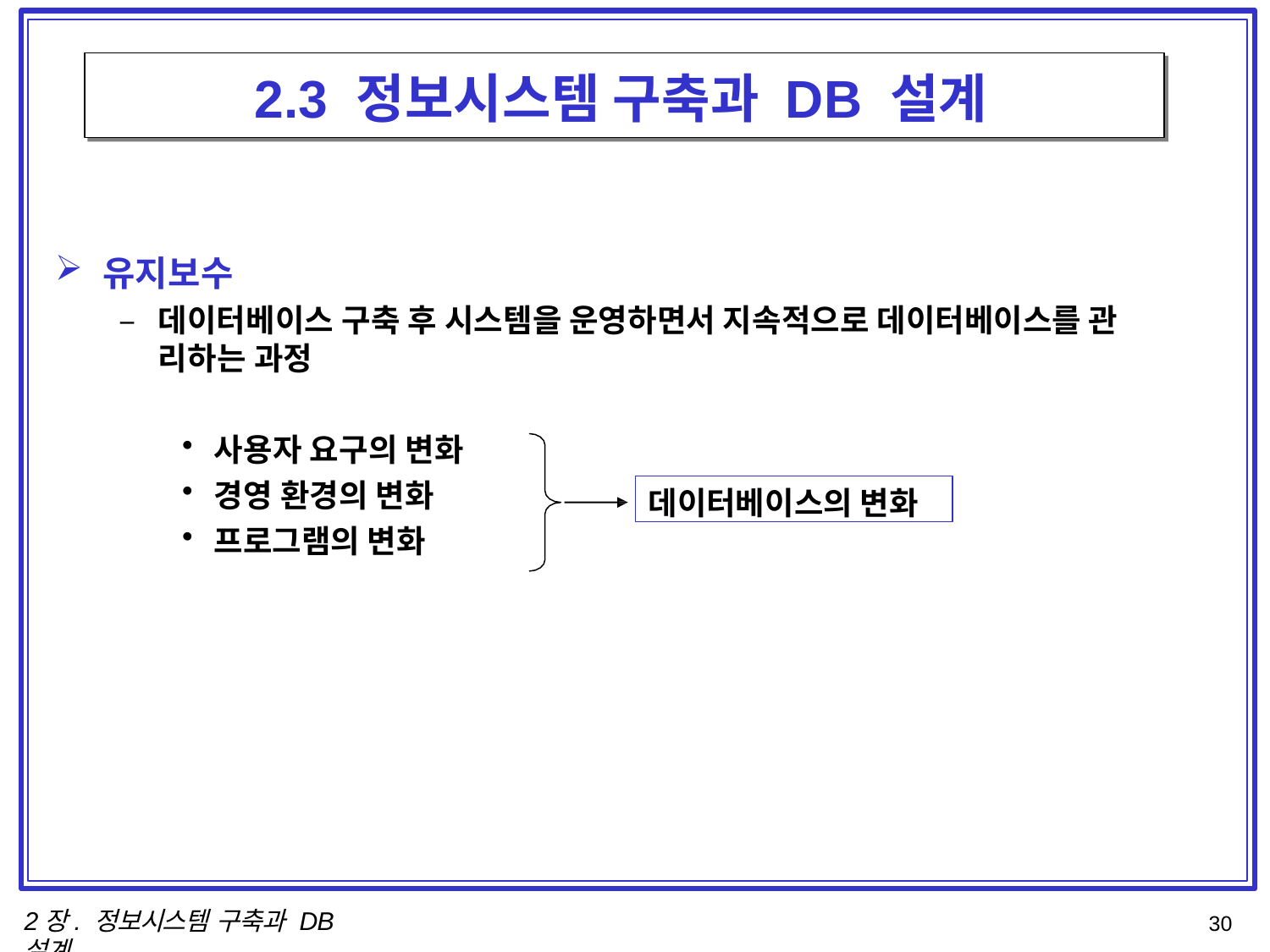

# 2.3 정보시스템 구축과 DB 설계
유지보수
–	데이터베이스 구축 후 시스템을 운영하면서 지속적으로 데이터베이스를 관  리하는 과정
사용자 요구의 변화
경영 환경의 변화
프로그램의 변화

데이터베이스의 변화
2장. 정보시스템 구축과 DB설계
30